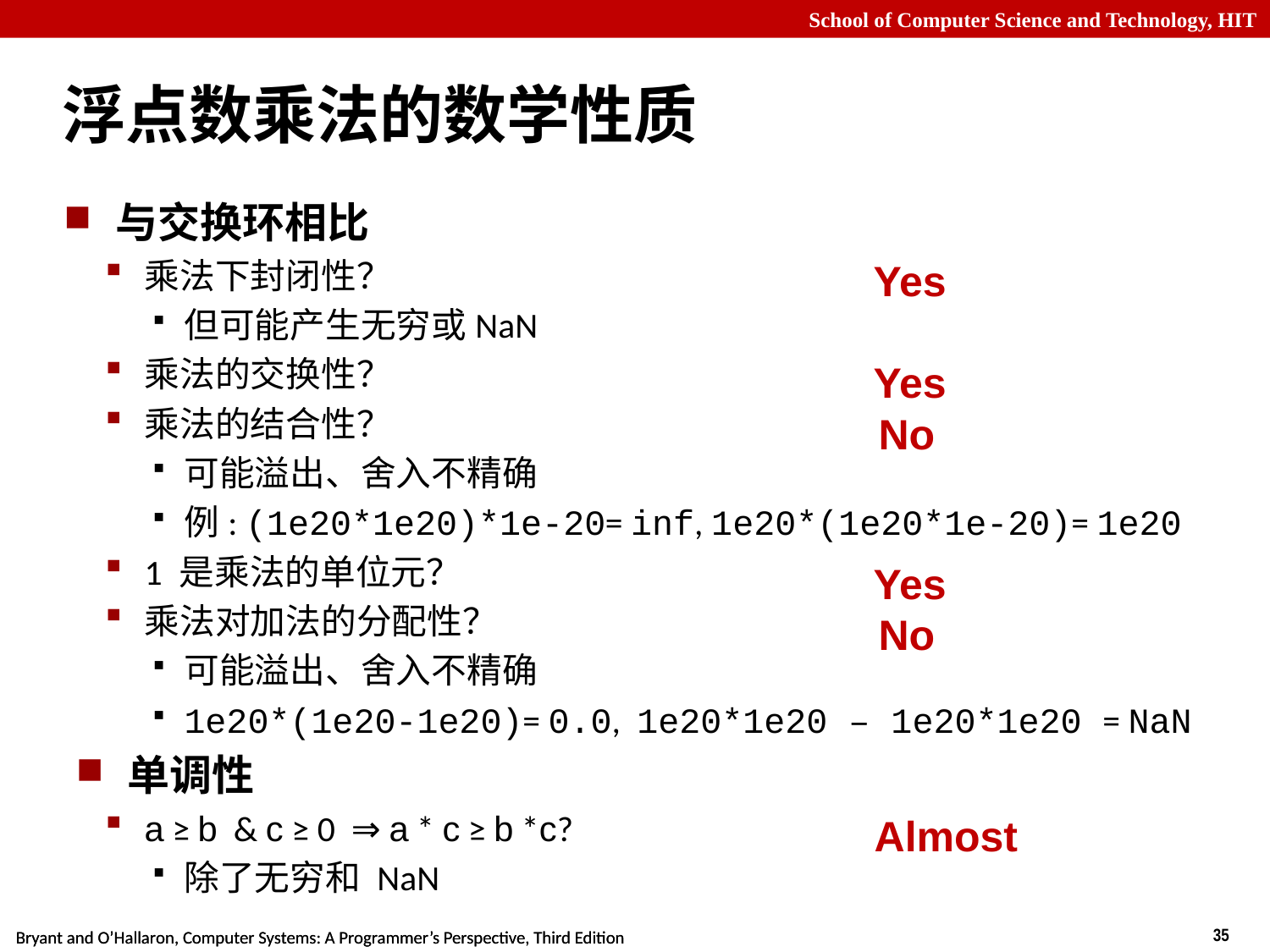

# 浮点数乘法的数学性质
与交换环相比
乘法下封闭性？
但可能产生无穷或NaN
乘法的交换性？
乘法的结合性？
可能溢出、舍入不精确
例: (1e20*1e20)*1e-20= inf, 1e20*(1e20*1e-20)= 1e20
1 是乘法的单位元？
乘法对加法的分配性？
可能溢出、舍入不精确
1e20*(1e20-1e20)= 0.0,  1e20*1e20 – 1e20*1e20 = NaN
单调性
a ≥ b  & c ≥ 0  ⇒ a * c ≥ b *c?
除了无穷和 NaN
Yes
Yes
No
Yes
No
Almost